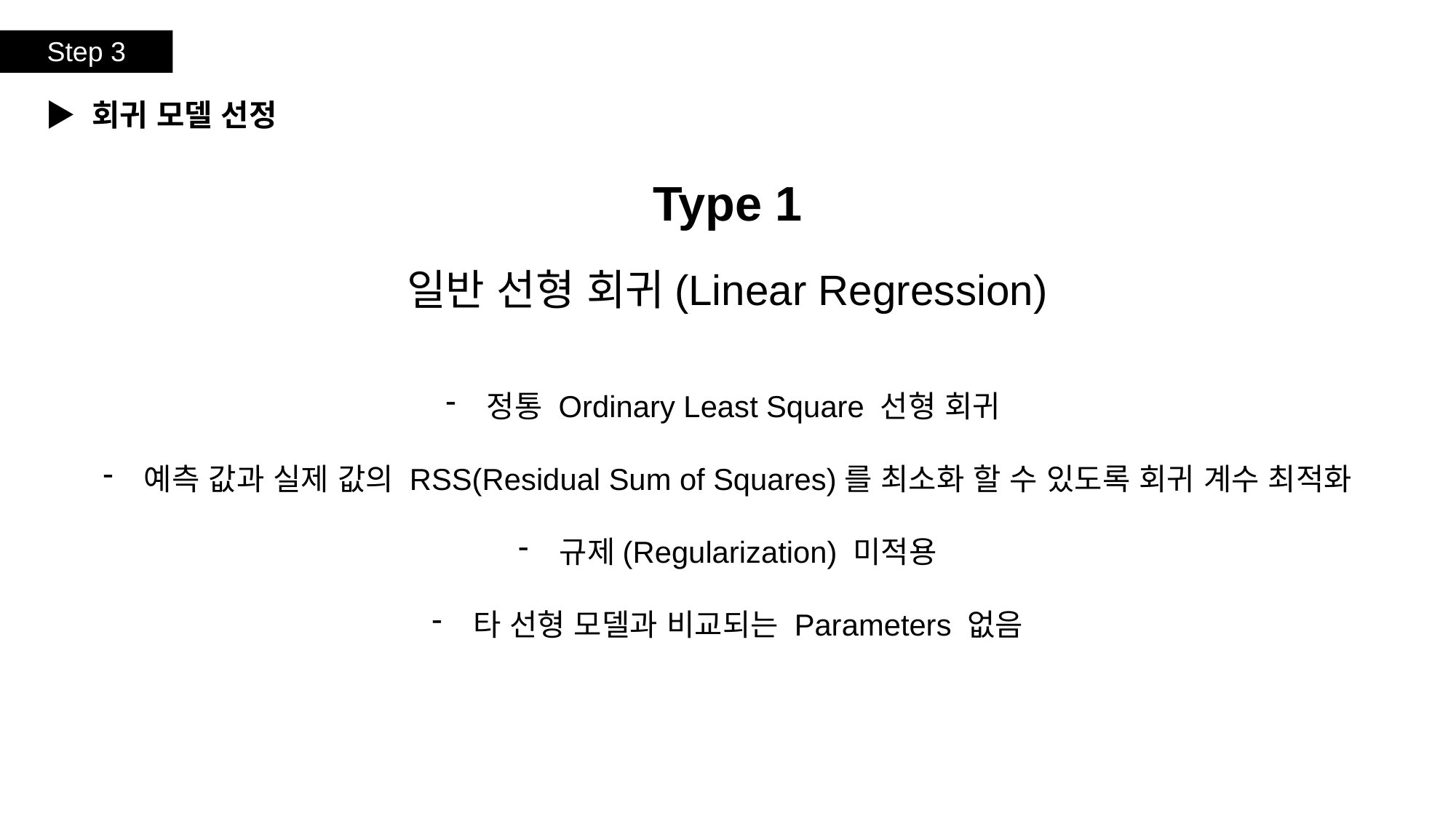

Step 3
▶ 회귀 모델 선정
Type 1

일반 선형 회귀(Linear Regression)

정통 Ordinary Least Square 선형 회귀

예측 값과 실제 값의 RSS(Residual Sum of Squares)를 최소화 할 수 있도록 회귀 계수 최적화

규제(Regularization) 미적용

타 선형 모델과 비교되는 Parameters 없음